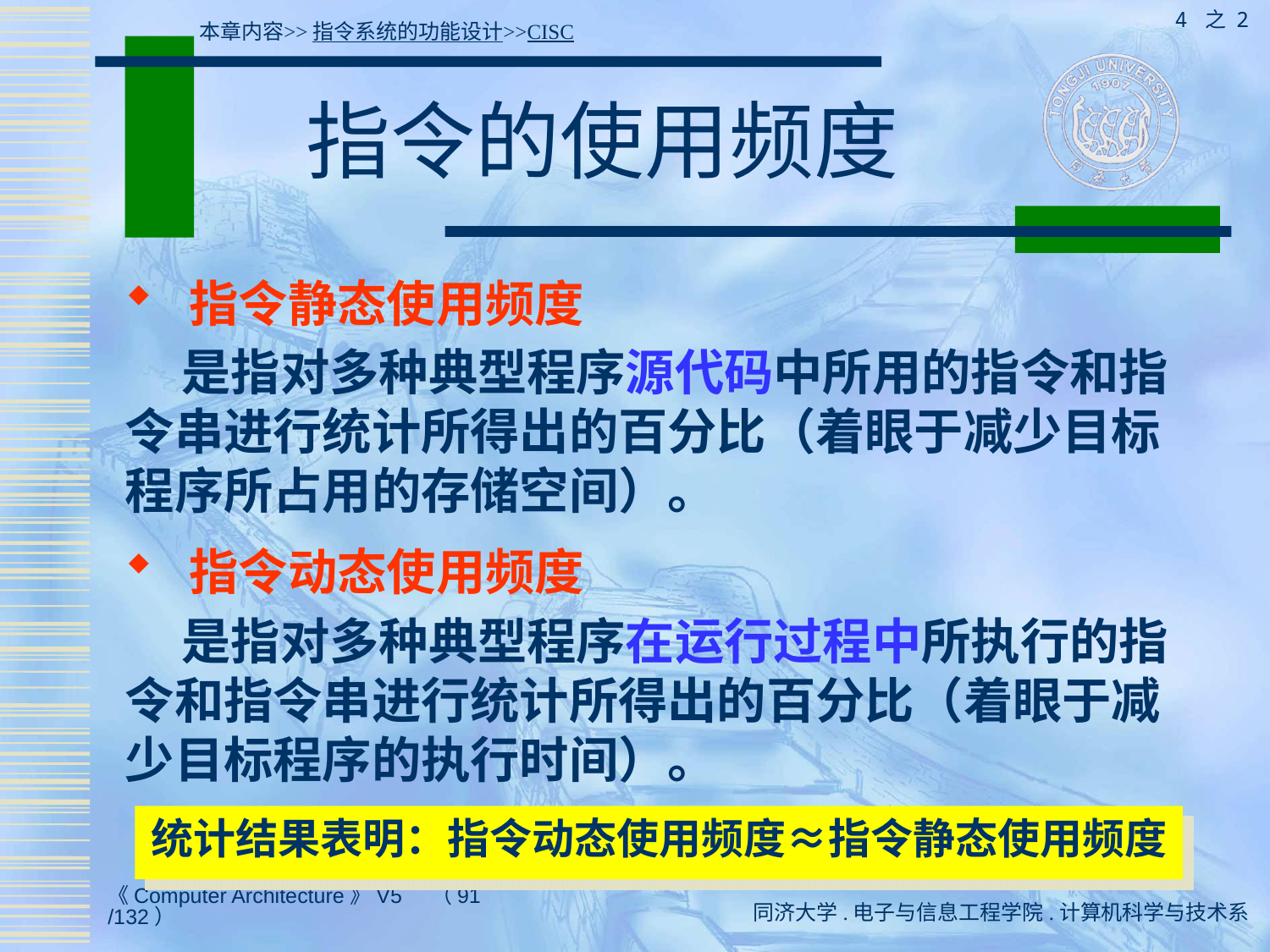

4 之 2
本章内容>>指令系统的功能设计>>CISC
# 指令的使用频度
  指令静态使用频度
    是指对多种典型程序源代码中所用的指令和指令串进行统计所得出的百分比（着眼于减少目标程序所占用的存储空间）。
  指令动态使用频度
    是指对多种典型程序在运行过程中所执行的指令和指令串进行统计所得出的百分比（着眼于减少目标程序的执行时间）。
统计结果表明：指令动态使用频度≈指令静态使用频度